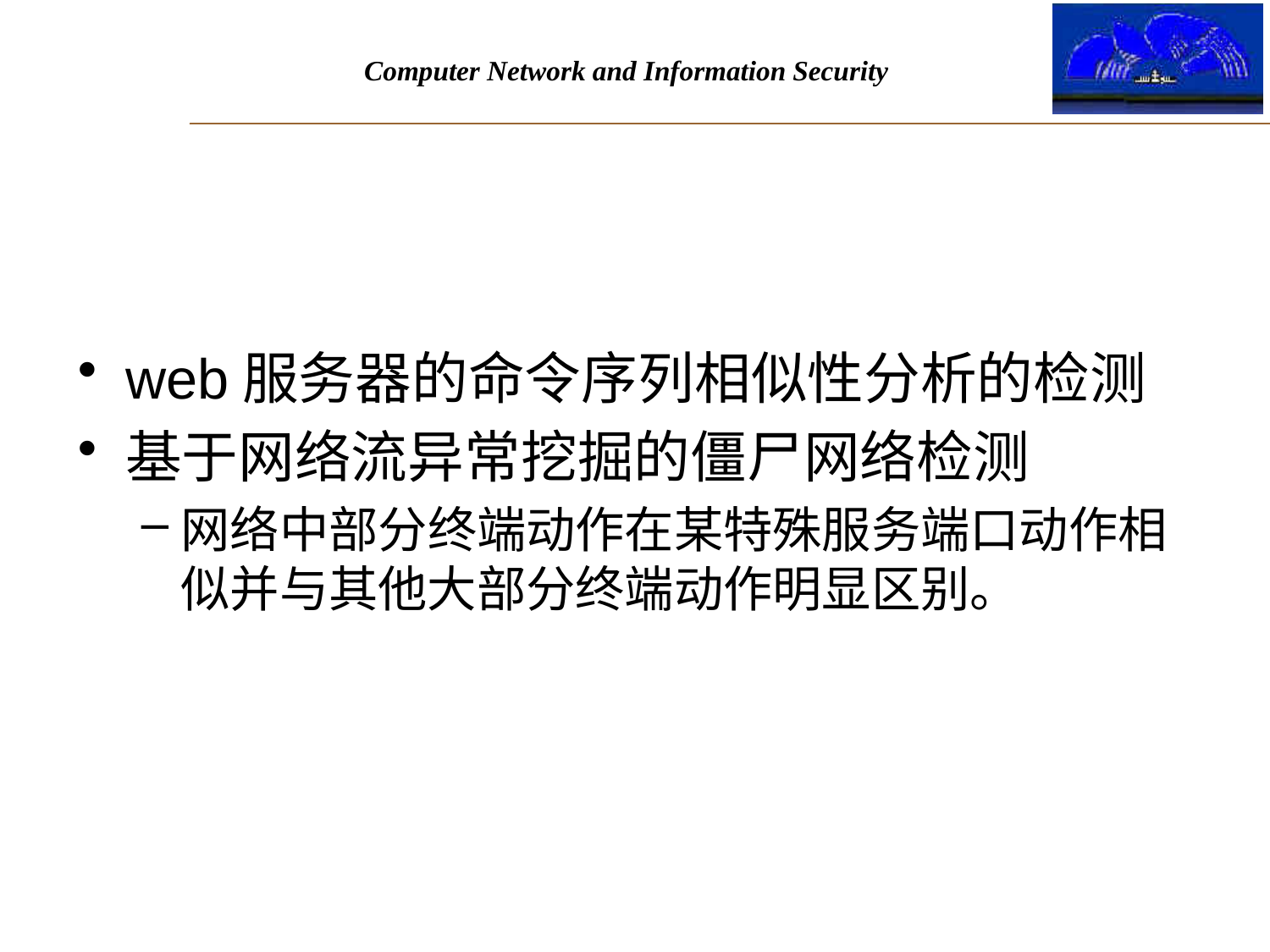

#
web服务器的命令序列相似性分析的检测
基于网络流异常挖掘的僵尸网络检测
网络中部分终端动作在某特殊服务端口动作相似并与其他大部分终端动作明显区别。